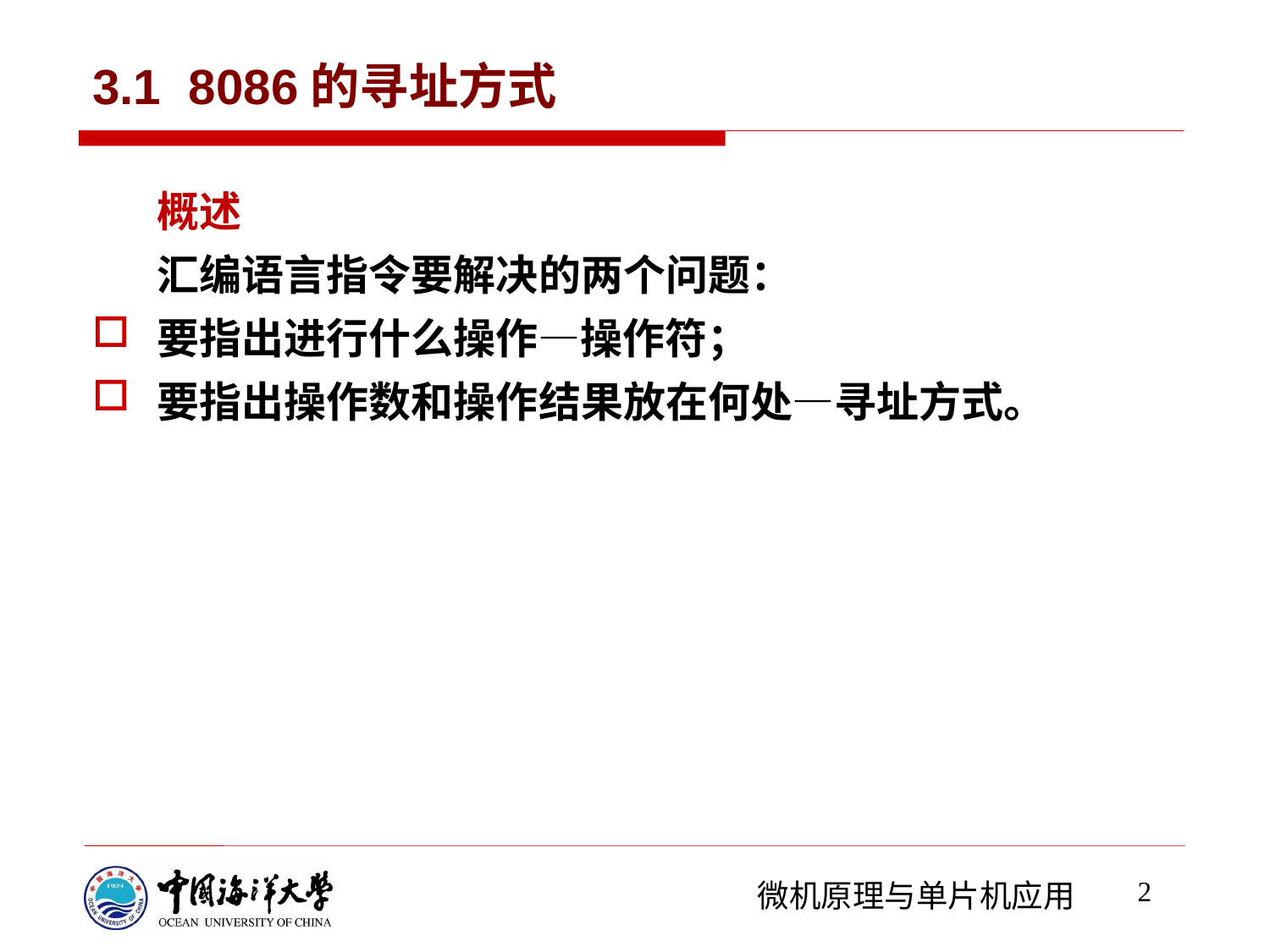

# 3.1  8086的寻址方式
概述
汇编语言指令要解决的两个问题：
要指出进行什么操作—操作符；
要指出操作数和操作结果放在何处—寻址方式。

2